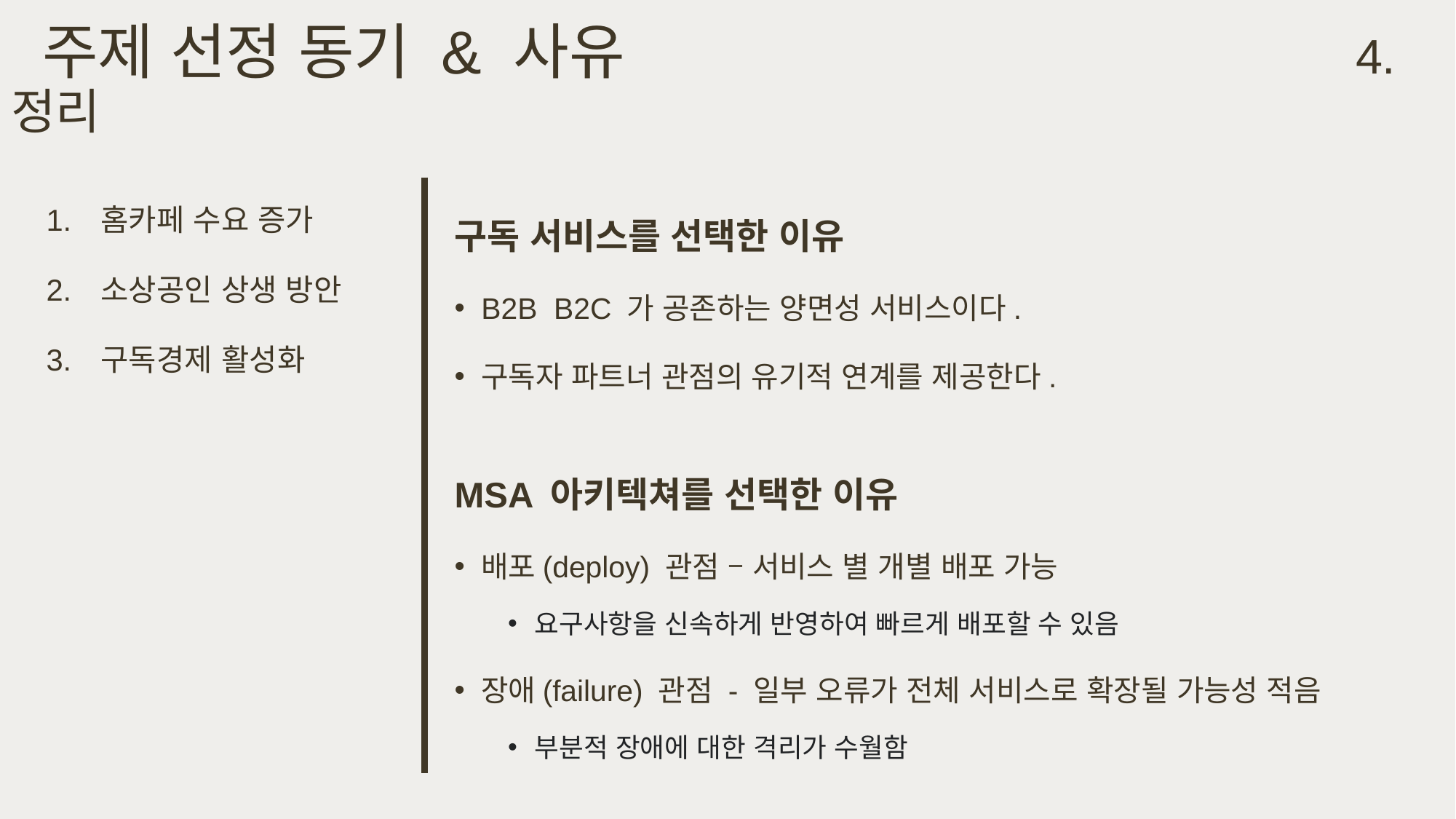

# 주제 선정 동기 & 사유                                              4. 정리
홈카페 수요 증가
소상공인 상생 방안
구독경제 활성화
구독 서비스를 선택한 이유
B2B  B2C 가 공존하는 양면성 서비스이다.
구독자 파트너 관점의 유기적 연계를 제공한다.

MSA 아키텍쳐를 선택한 이유
배포(deploy) 관점 – 서비스 별 개별 배포 가능
요구사항을 신속하게 반영하여 빠르게 배포할 수 있음
장애(failure) 관점 - 일부 오류가 전체 서비스로 확장될 가능성 적음
부분적 장애에 대한 격리가 수월함